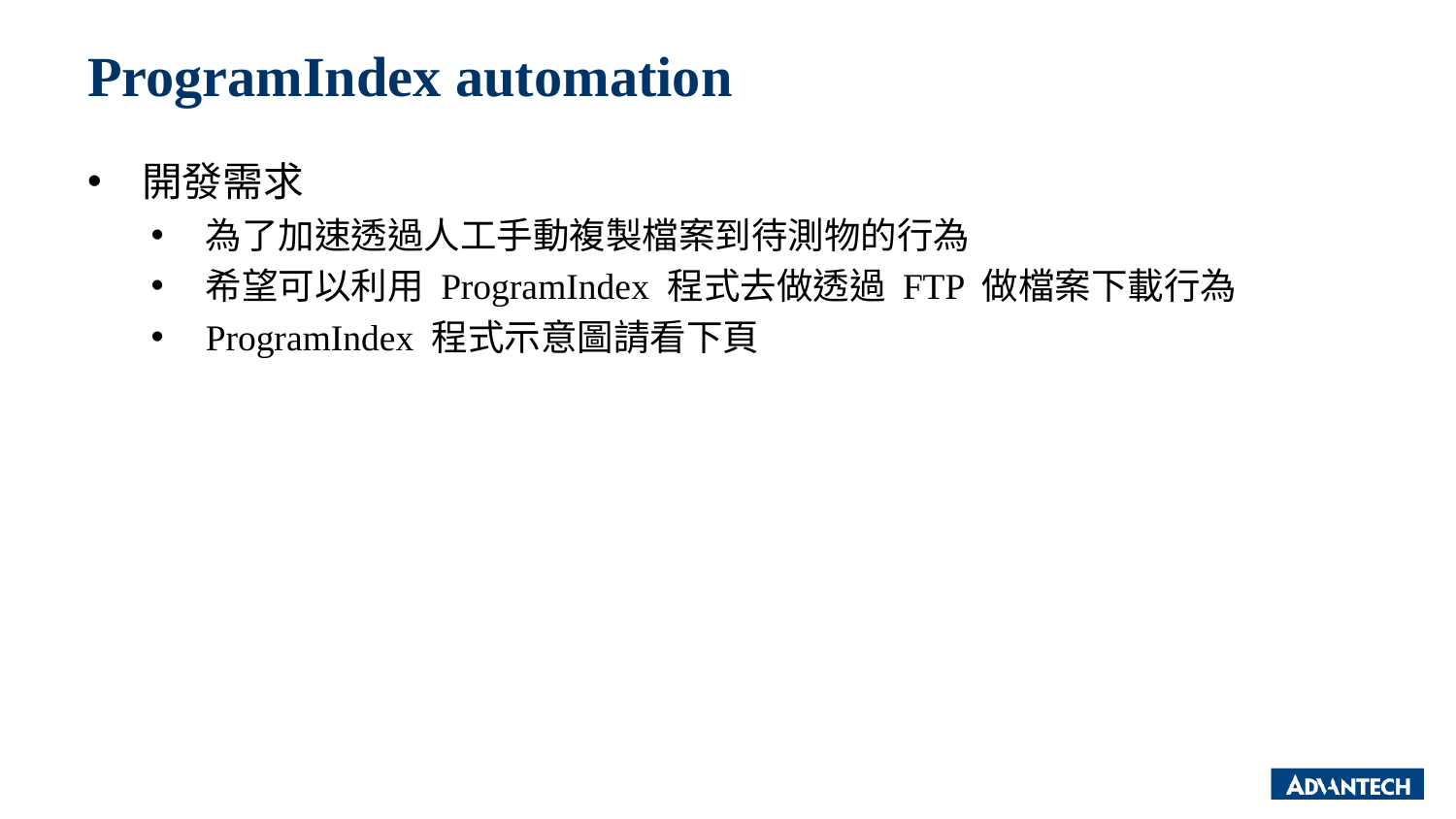

# ProgramIndex automation
開發需求
為了加速透過人工手動複製檔案到待測物的行為
希望可以利用 ProgramIndex 程式去做透過 FTP 做檔案下載行為
ProgramIndex 程式示意圖請看下頁